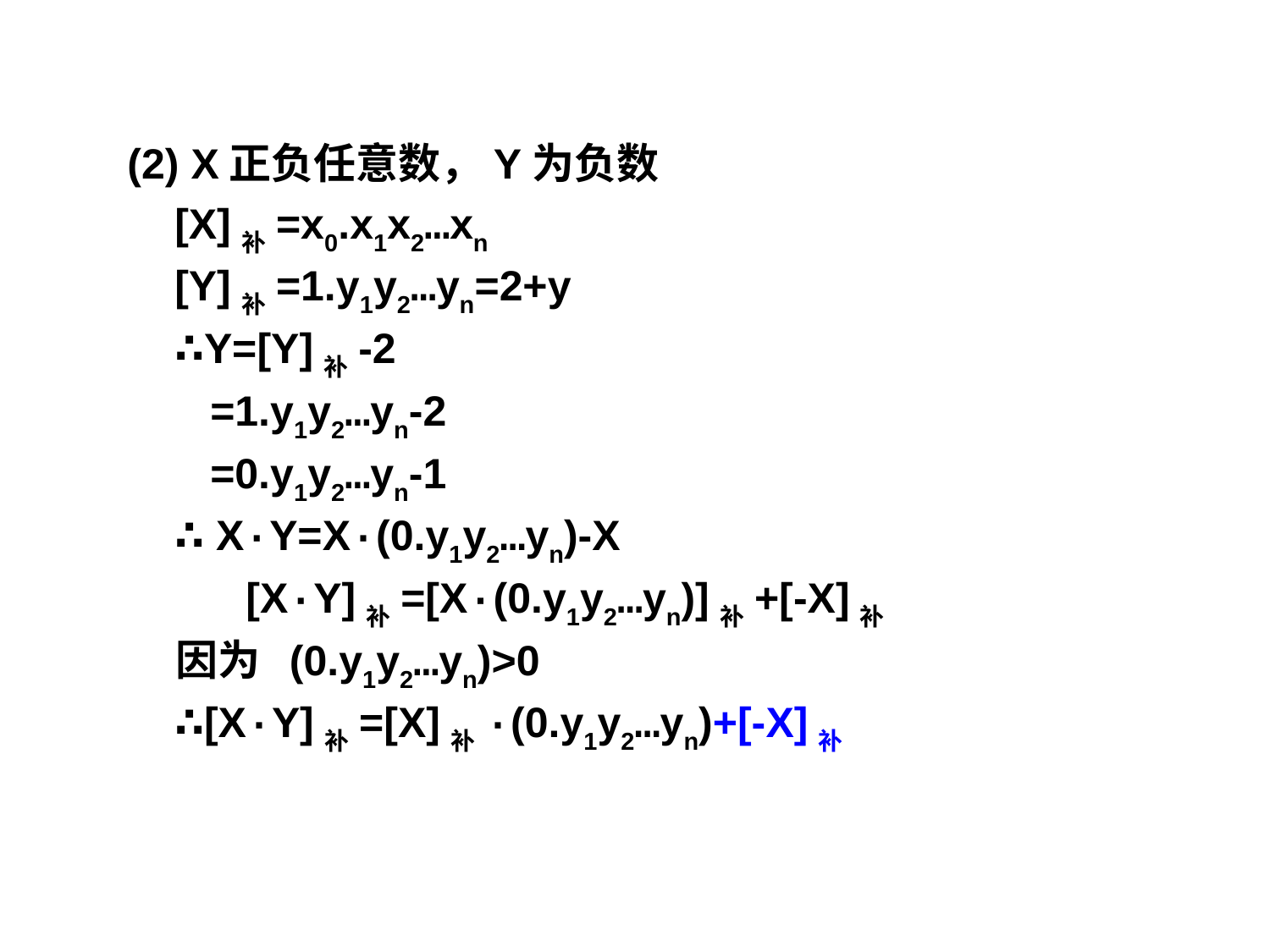

(2) X正负任意数，Y为负数
    [X]补=x0.x1x2…xn
    [Y]补=1.y1y2…yn=2+y
    ∴Y=[Y]补-2
       =1.y1y2…yn-2
       =0.y1y2…yn-1
    ∴ X·Y=X·(0.y1y2…yn)-X
          [X·Y]补=[X·(0.y1y2…yn)]补+[-X]补
    因为  (0.y1y2…yn)>0
    ∴[X·Y]补=[X]补·(0.y1y2…yn)+[-X]补